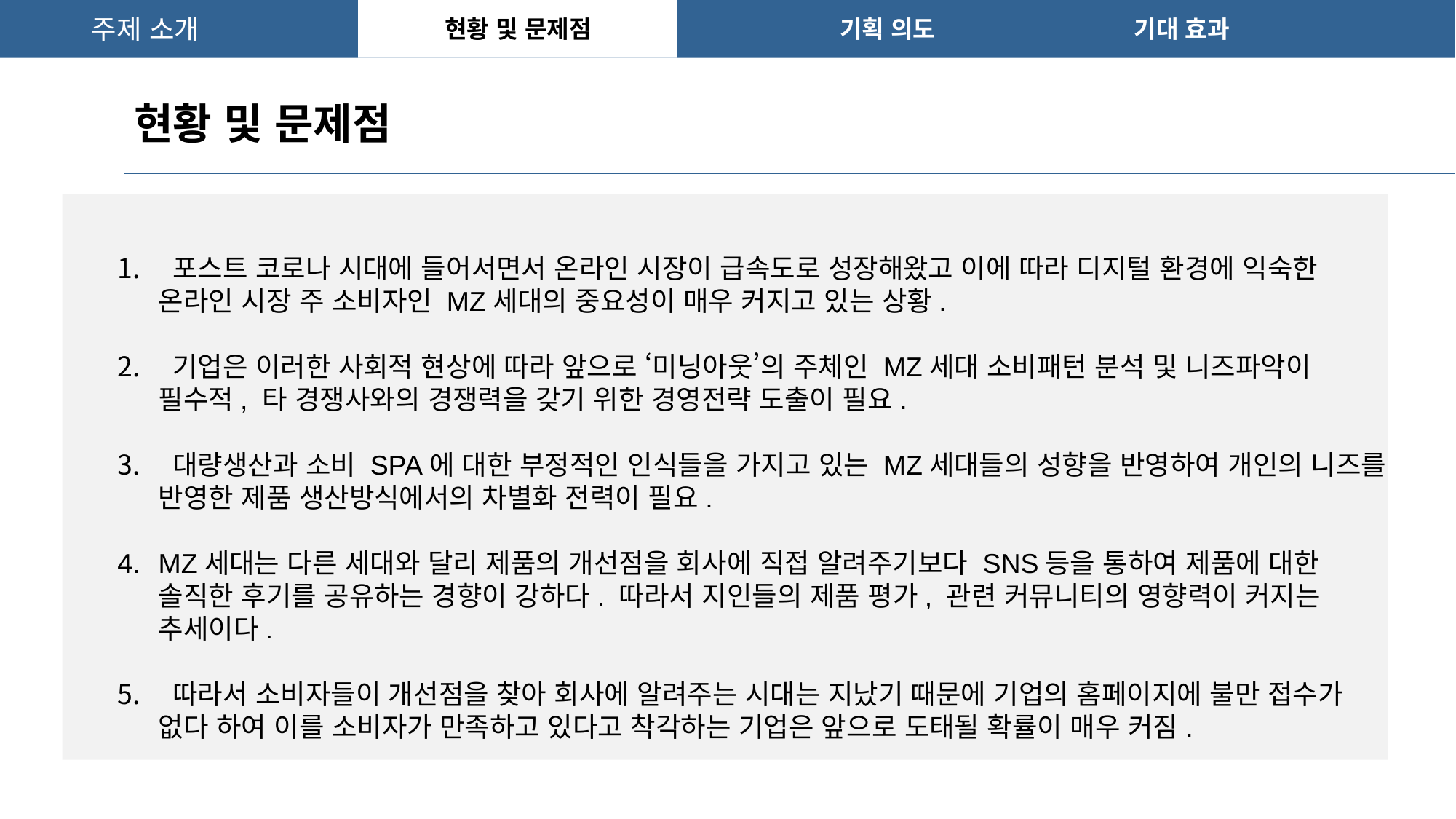

주제 소개
기획 의도
현황 및 문제점
기대 효과

현황 및 문제점

 포스트 코로나 시대에 들어서면서 온라인 시장이 급속도로 성장해왔고 이에 따라 디지털 환경에 익숙한 온라인 시장 주 소비자인 MZ세대의 중요성이 매우 커지고 있는 상황.

 기업은 이러한 사회적 현상에 따라 앞으로 ‘미닝아웃’의 주체인 MZ세대 소비패턴 분석 및 니즈파악이 필수적, 타 경쟁사와의 경쟁력을 갖기 위한 경영전략 도출이 필요.

 대량생산과 소비 SPA에 대한 부정적인 인식들을 가지고 있는 MZ세대들의 성향을 반영하여 개인의 니즈를 반영한 제품 생산방식에서의 차별화 전력이 필요.

MZ세대는 다른 세대와 달리 제품의 개선점을 회사에 직접 알려주기보다 SNS등을 통하여 제품에 대한 솔직한 후기를 공유하는 경향이 강하다. 따라서 지인들의 제품 평가, 관련 커뮤니티의 영향력이 커지는 추세이다.

 따라서 소비자들이 개선점을 찾아 회사에 알려주는 시대는 지났기 때문에 기업의 홈페이지에 불만 접수가 없다 하여 이를 소비자가 만족하고 있다고 착각하는 기업은 앞으로 도태될 확률이 매우 커짐.